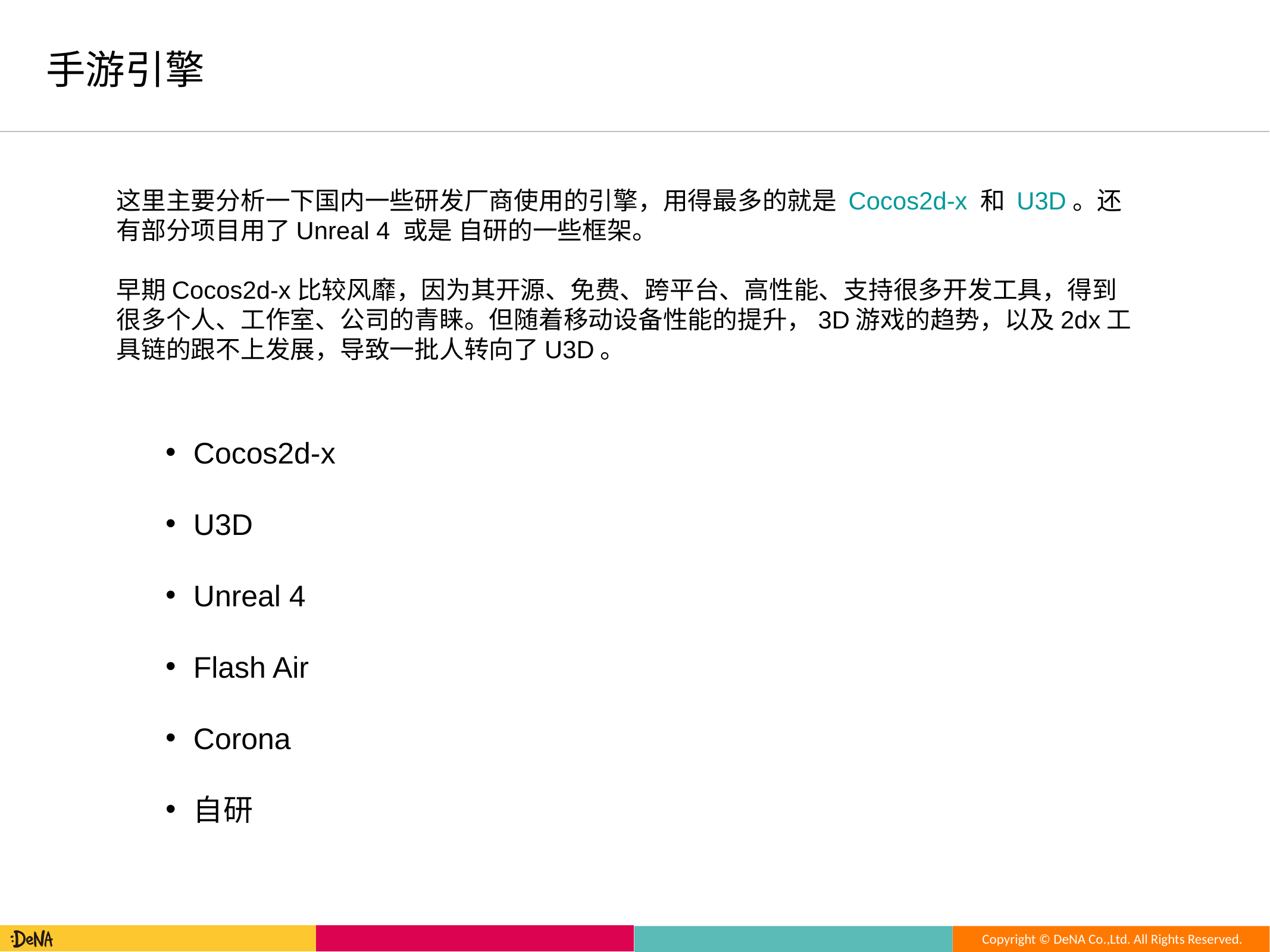

手游引擎
这里主要分析一下国内一些研发厂商使用的引擎，用得最多的就是 Cocos2d-x 和 U3D。还有部分项目用了Unreal 4 或是 自研的一些框架。

早期Cocos2d-x比较风靡，因为其开源、免费、跨平台、高性能、支持很多开发工具，得到很多个人、工作室、公司的青睐。但随着移动设备性能的提升，3D游戏的趋势，以及2dx工具链的跟不上发展，导致一批人转向了U3D。
Cocos2d-x

U3D

Unreal 4

Flash Air

Corona

自研